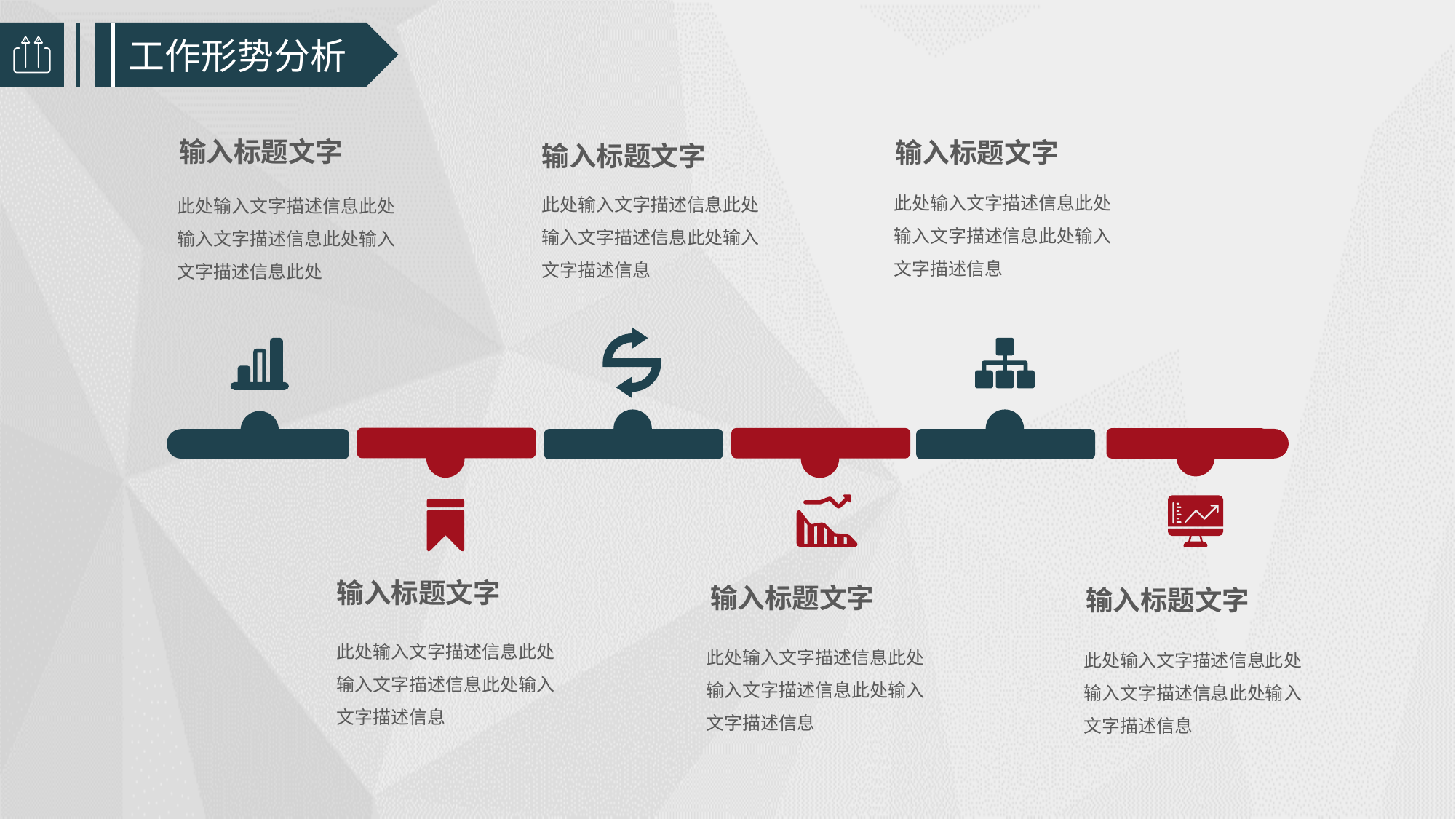

工作形势分析
输入标题文字
此处输入文字描述信息此处输入文字描述信息此处输入文字描述信息此处

输入标题文字
此处输入文字描述信息此处输入文字描述信息此处输入文字描述信息

输入标题文字
此处输入文字描述信息此处输入文字描述信息此处输入文字描述信息

输入标题文字
此处输入文字描述信息此处输入文字描述信息此处输入文字描述信息

输入标题文字
此处输入文字描述信息此处输入文字描述信息此处输入文字描述信息

输入标题文字
此处输入文字描述信息此处输入文字描述信息此处输入文字描述信息